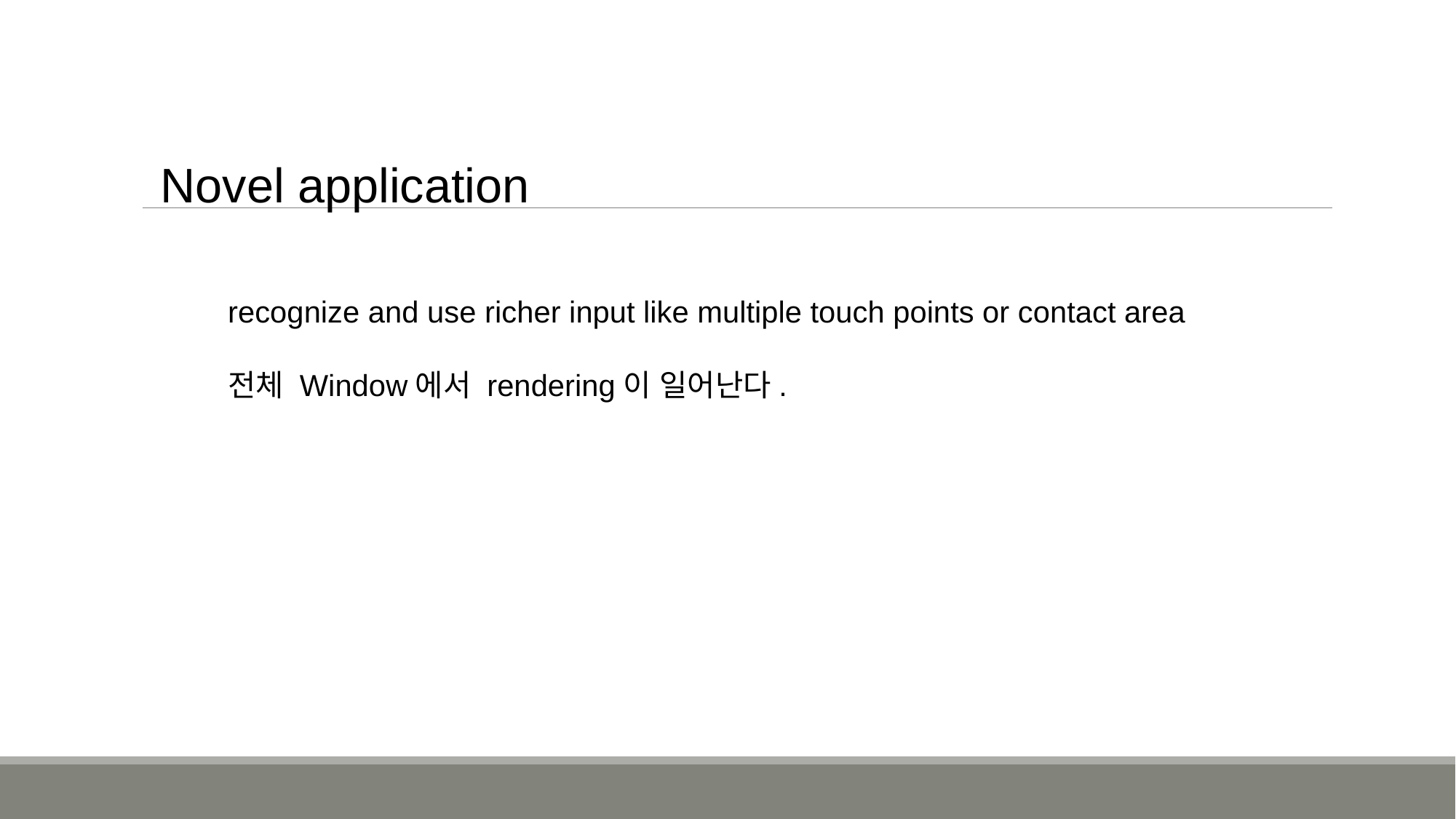

Novel application
recognize and use richer input like multiple touch points or contact area

전체 Window에서 rendering이 일어난다.